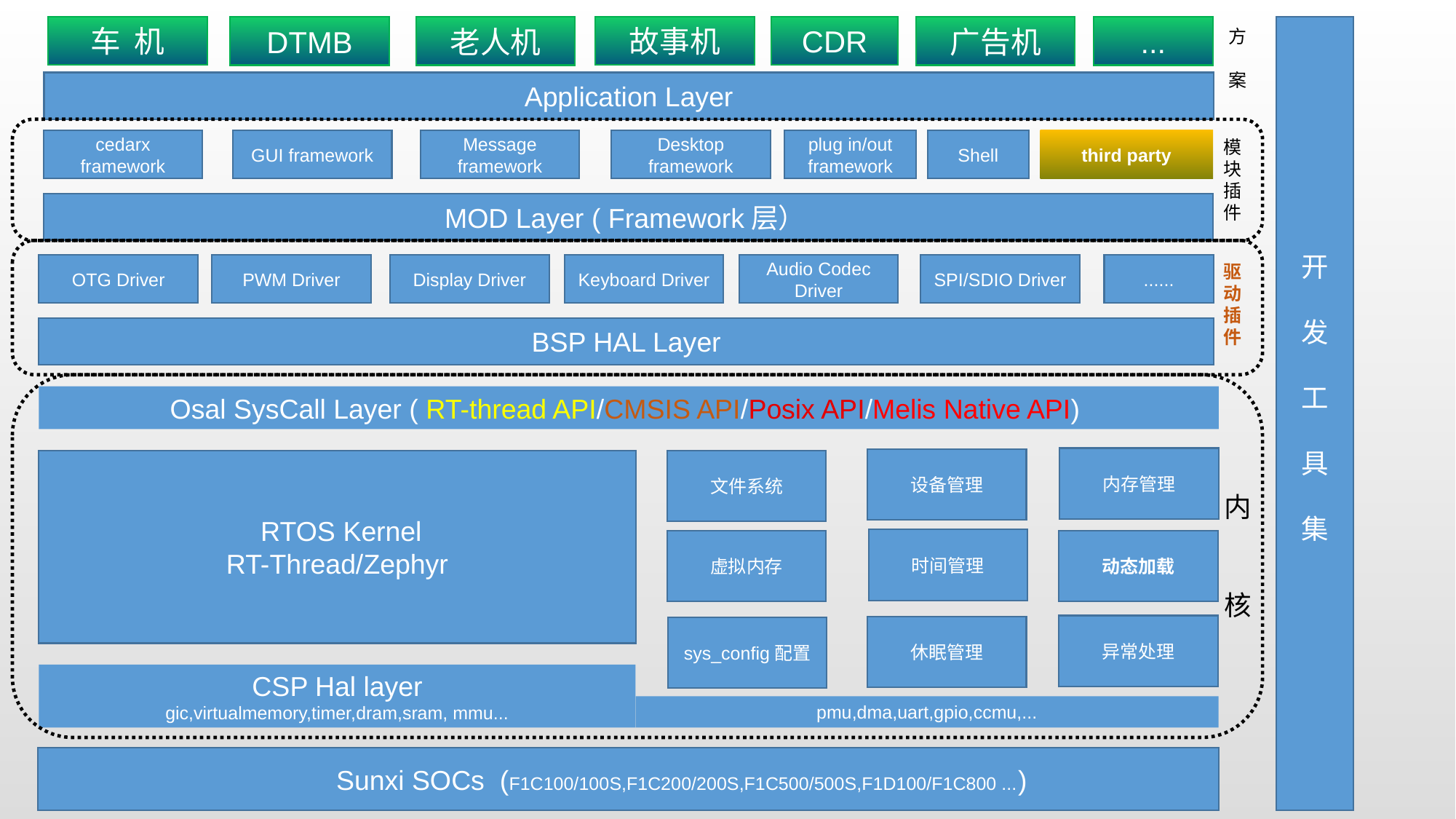

车  机
故事机
CDR
DTMB
老人机
广告机
...
开

发

工

具

集

Application Layer

cedarx framework
GUI framework
Message framework
Desktop framework
plug in/out framework
third party
模块
插件
MOD Layer ( Framework层）

OTG Driver
PWM Driver
Display Driver
Keyboard Driver
Audio Codec Driver
SPI/SDIO Driver
......
驱动
插件
BSP HAL Layer

Osal SysCall Layer ( RT-thread API/CMSIS API/Posix API/Melis Native API)
内存管理
设备管理
 RTOS Kernel
RT-Thread/Zephyr
文件系统
时间管理
虚拟内存
动态加载
异常处理
休眠管理
sys_config配置
CSP Hal layer
gic,virtualmemory,timer,dram,sram, mmu...
pmu,dma,uart,gpio,ccmu,...
              Sunxi SOCs  (F1C100/100S,F1C200/200S,F1C500/500S,F1D100/F1C800 ...)
内

核
方

案
Shell